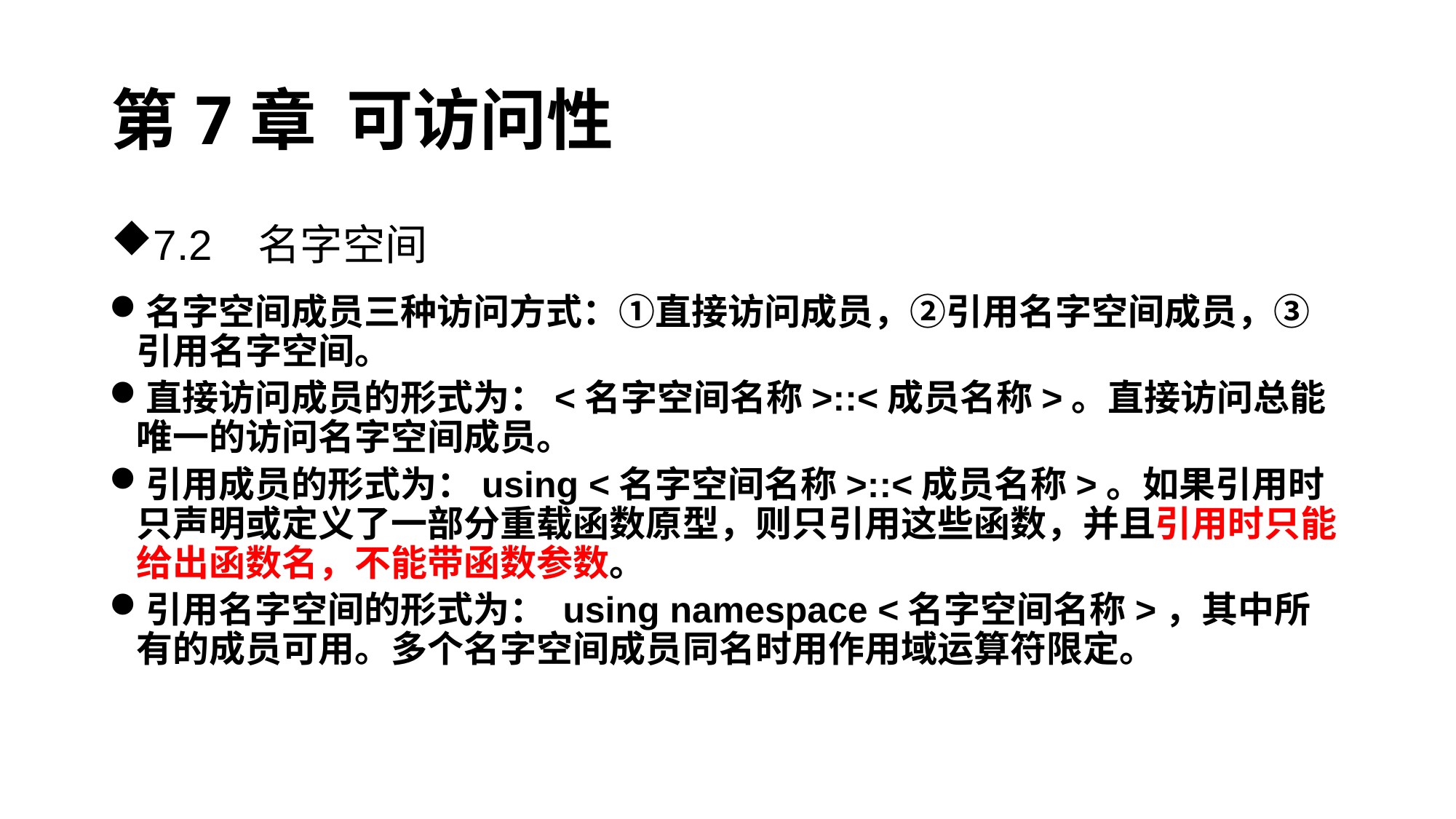

# 第7章  可访问性
7.2   名字空间
名字空间成员三种访问方式：①直接访问成员，②引用名字空间成员，③引用名字空间。
直接访问成员的形式为：<名字空间名称>::<成员名称>。直接访问总能唯一的访问名字空间成员。
引用成员的形式为：using <名字空间名称>::<成员名称>。如果引用时只声明或定义了一部分重载函数原型，则只引用这些函数，并且引用时只能给出函数名，不能带函数参数。
引用名字空间的形式为： using namespace <名字空间名称>，其中所有的成员可用。多个名字空间成员同名时用作用域运算符限定。